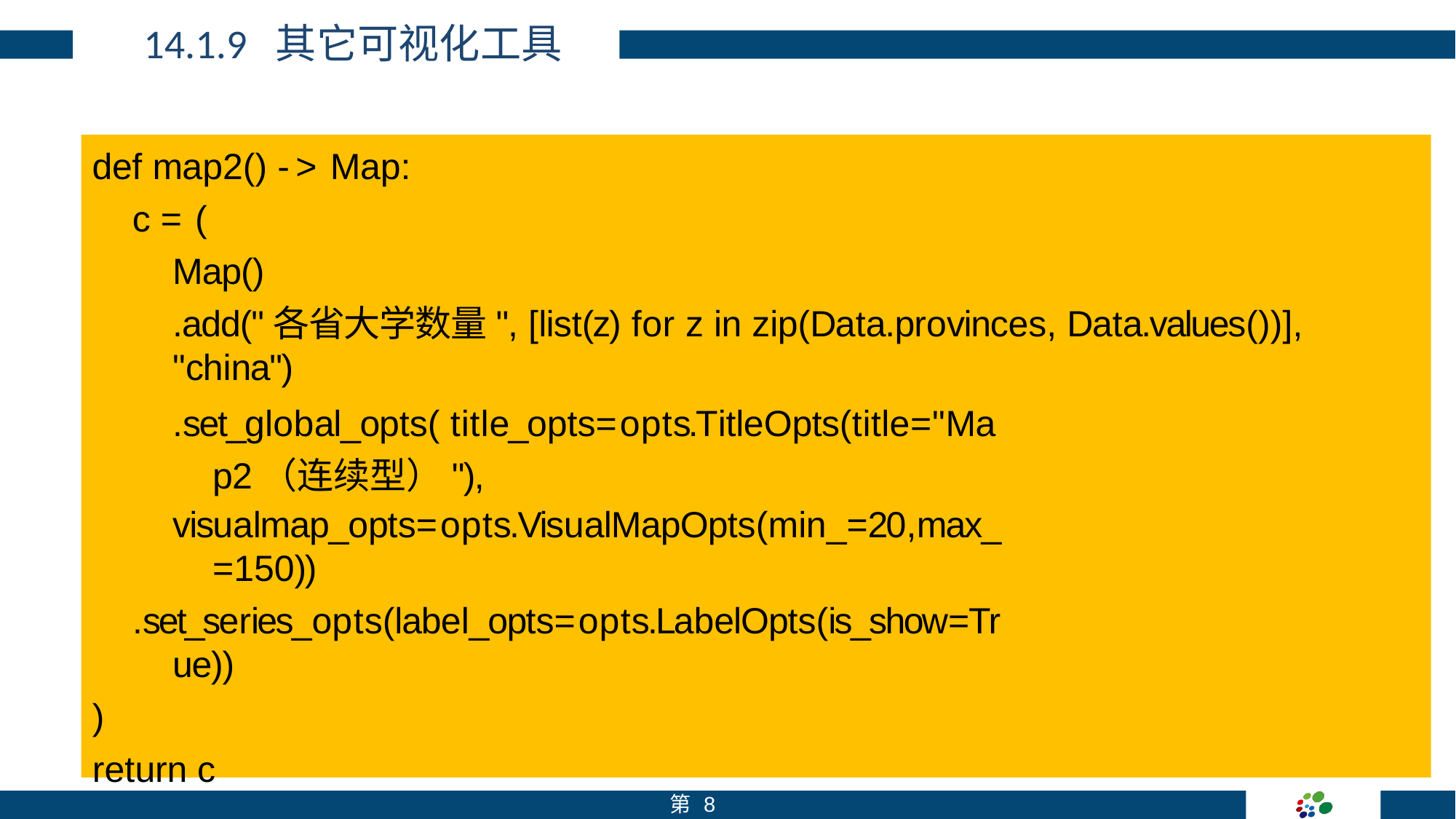

# 14.1.9  其它可视化工具

def map2() -> Map:

c = (

Map()

.add("各省大学数量", [list(z) for z in zip(Data.provinces, Data.values())], "china")
.set_global_opts( title_opts=opts.TitleOpts(title="Map2（连续型）"),
visualmap_opts=opts.VisualMapOpts(min_=20,max_=150))

.set_series_opts(label_opts=opts.LabelOpts(is_show=True))

)

return c

map2().render("map2.html")
第 8 页